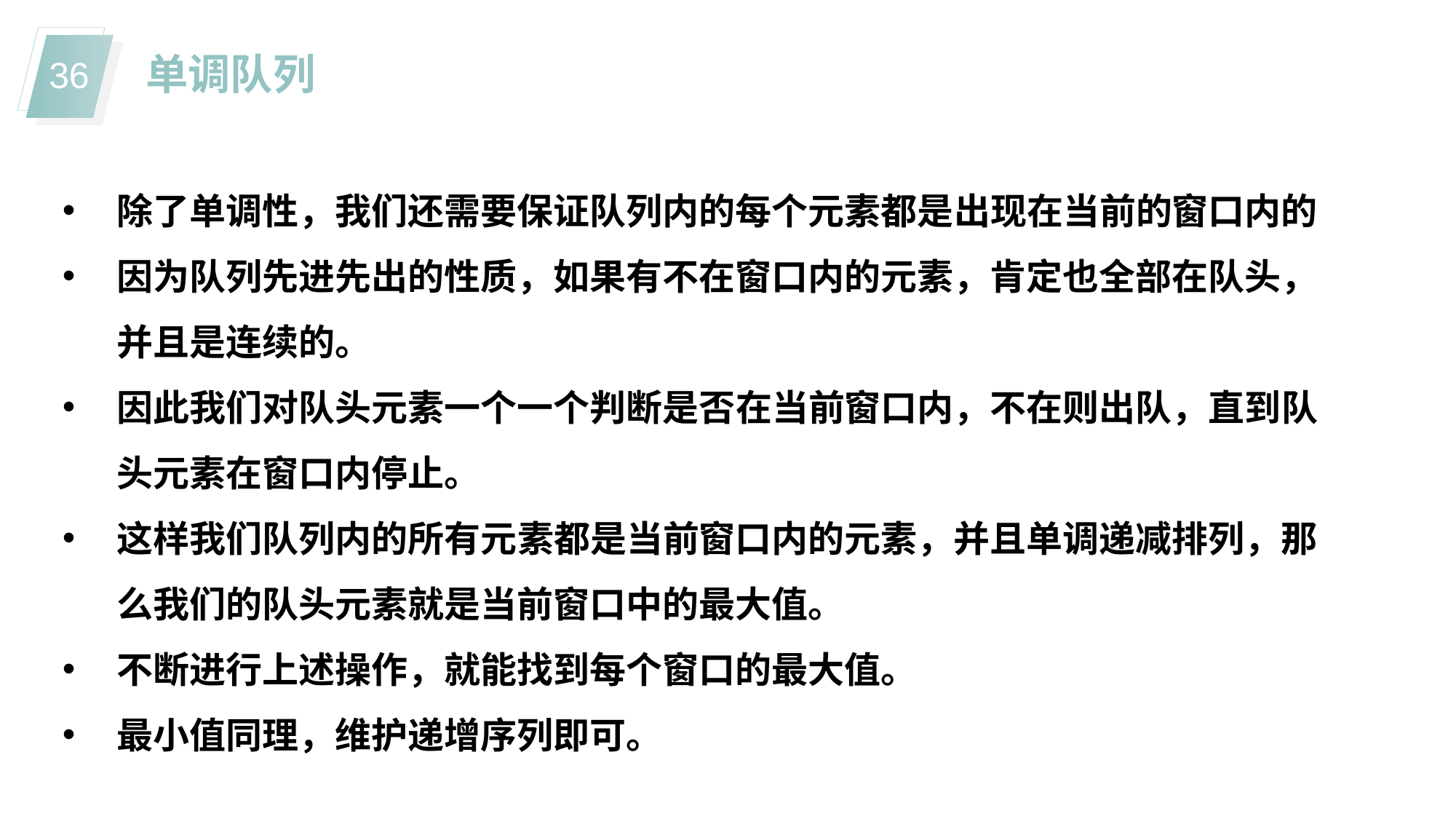

单调队列
除了单调性，我们还需要保证队列内的每个元素都是出现在当前的窗口内的
因为队列先进先出的性质，如果有不在窗口内的元素，肯定也全部在队头，并且是连续的。
因此我们对队头元素一个一个判断是否在当前窗口内，不在则出队，直到队头元素在窗口内停止。
这样我们队列内的所有元素都是当前窗口内的元素，并且单调递减排列，那么我们的队头元素就是当前窗口中的最大值。
不断进行上述操作，就能找到每个窗口的最大值。
最小值同理，维护递增序列即可。